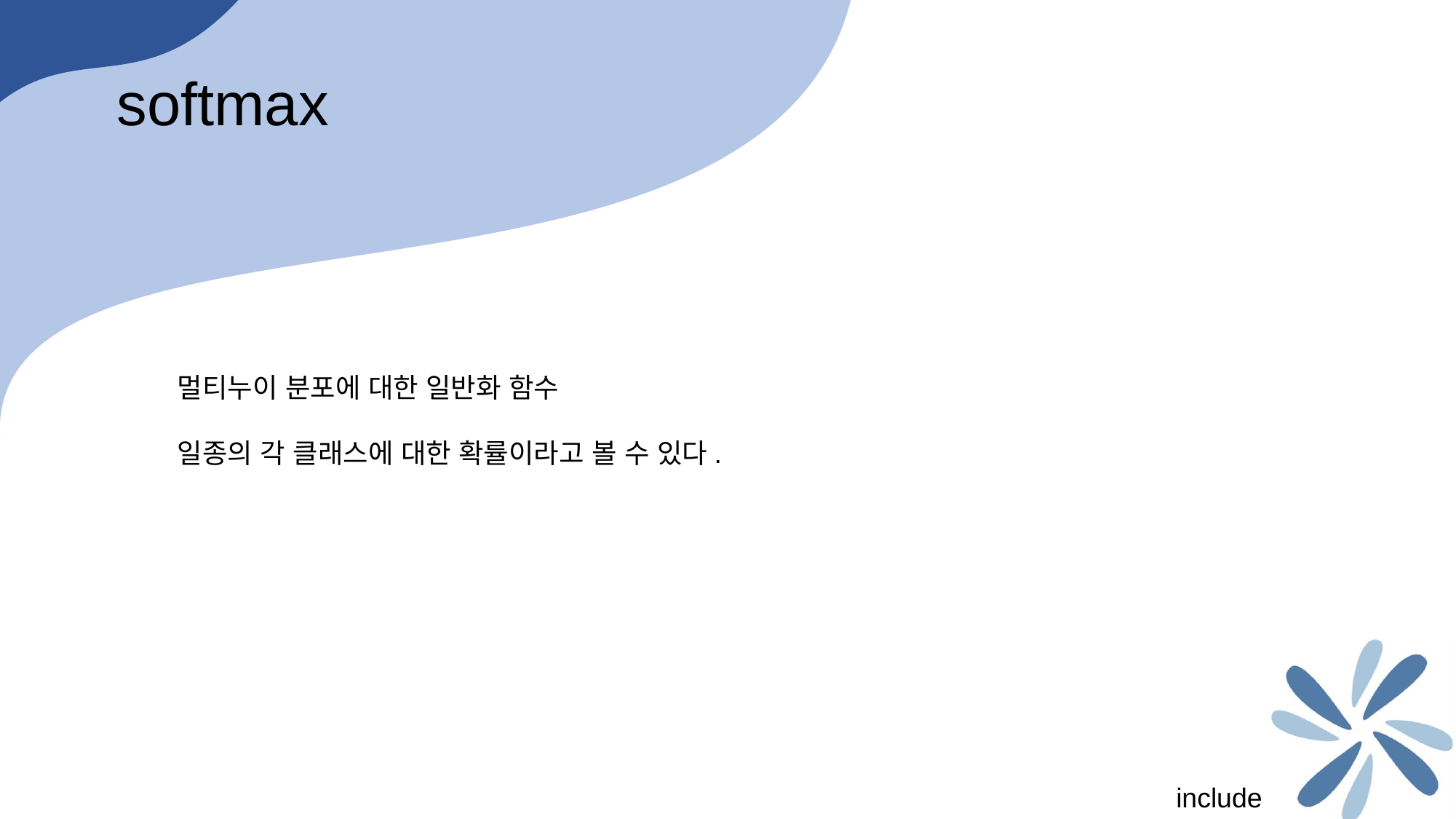

softmax
멀티누이 분포에 대한 일반화 함수

일종의 각 클래스에 대한 확률이라고 볼 수 있다.